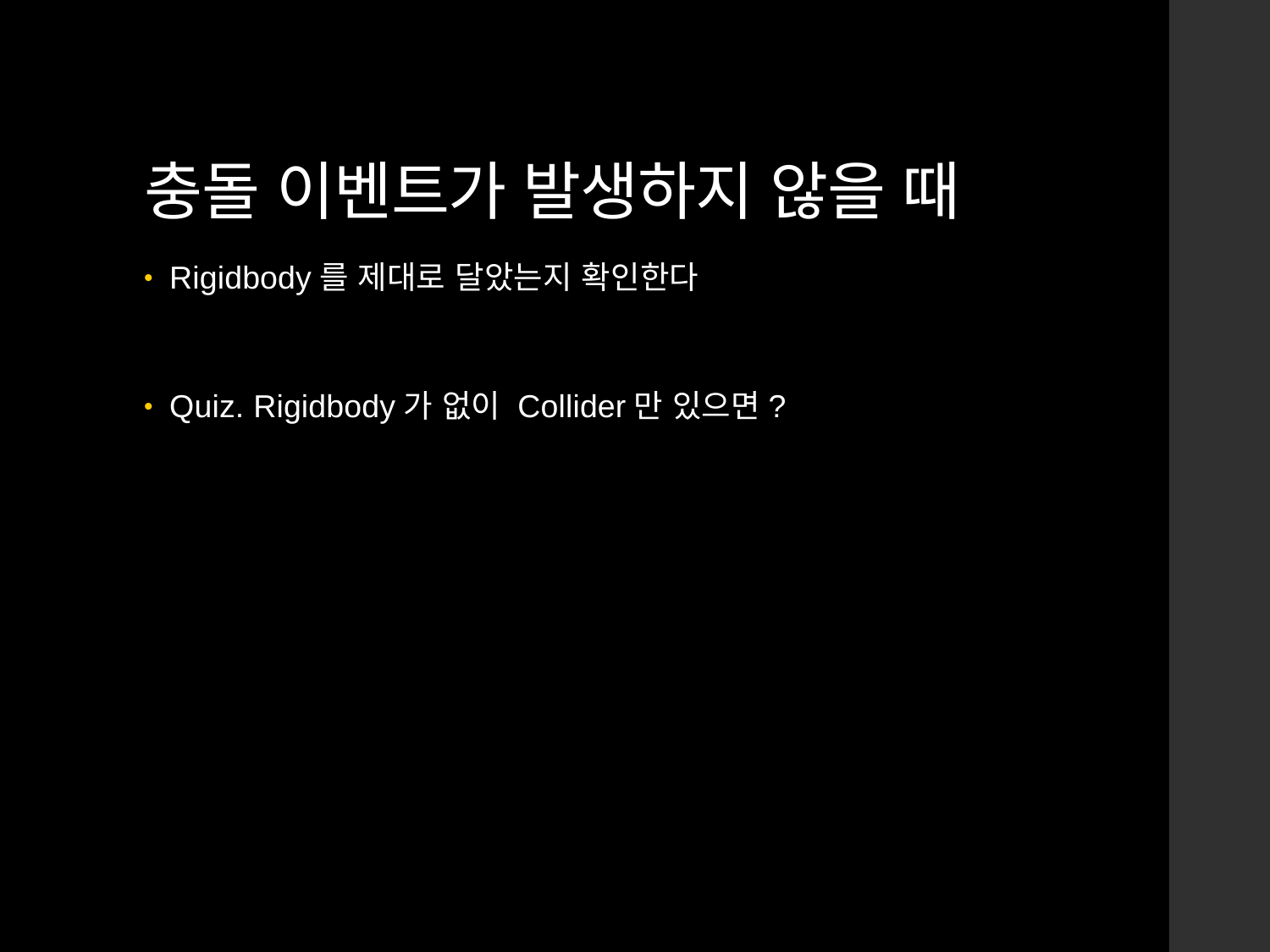

# 충돌 이벤트가 발생하지 않을 때
Rigidbody를 제대로 달았는지 확인한다

Quiz. Rigidbody가 없이 Collider만 있으면?